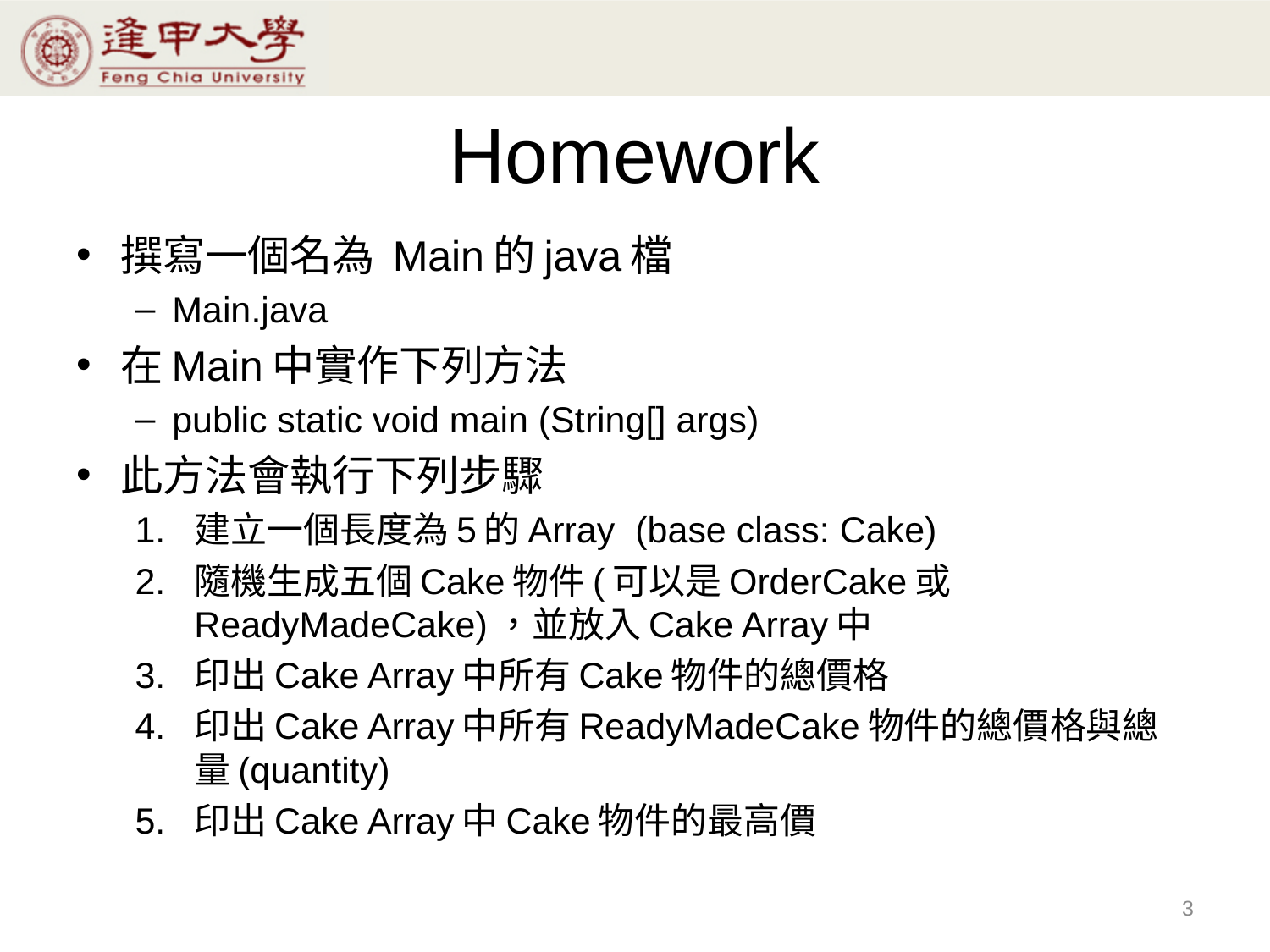

# Homework
撰寫一個名為 Main的java檔
Main.java
在Main中實作下列方法
public static void main (String[] args)
此方法會執行下列步驟
建立一個長度為5的Array  (base class: Cake)
隨機生成五個Cake物件(可以是OrderCake或ReadyMadeCake)，並放入Cake Array中
印出Cake Array中所有Cake物件的總價格
印出Cake Array中所有ReadyMadeCake物件的總價格與總量(quantity)
印出Cake Array中Cake物件的最高價

3